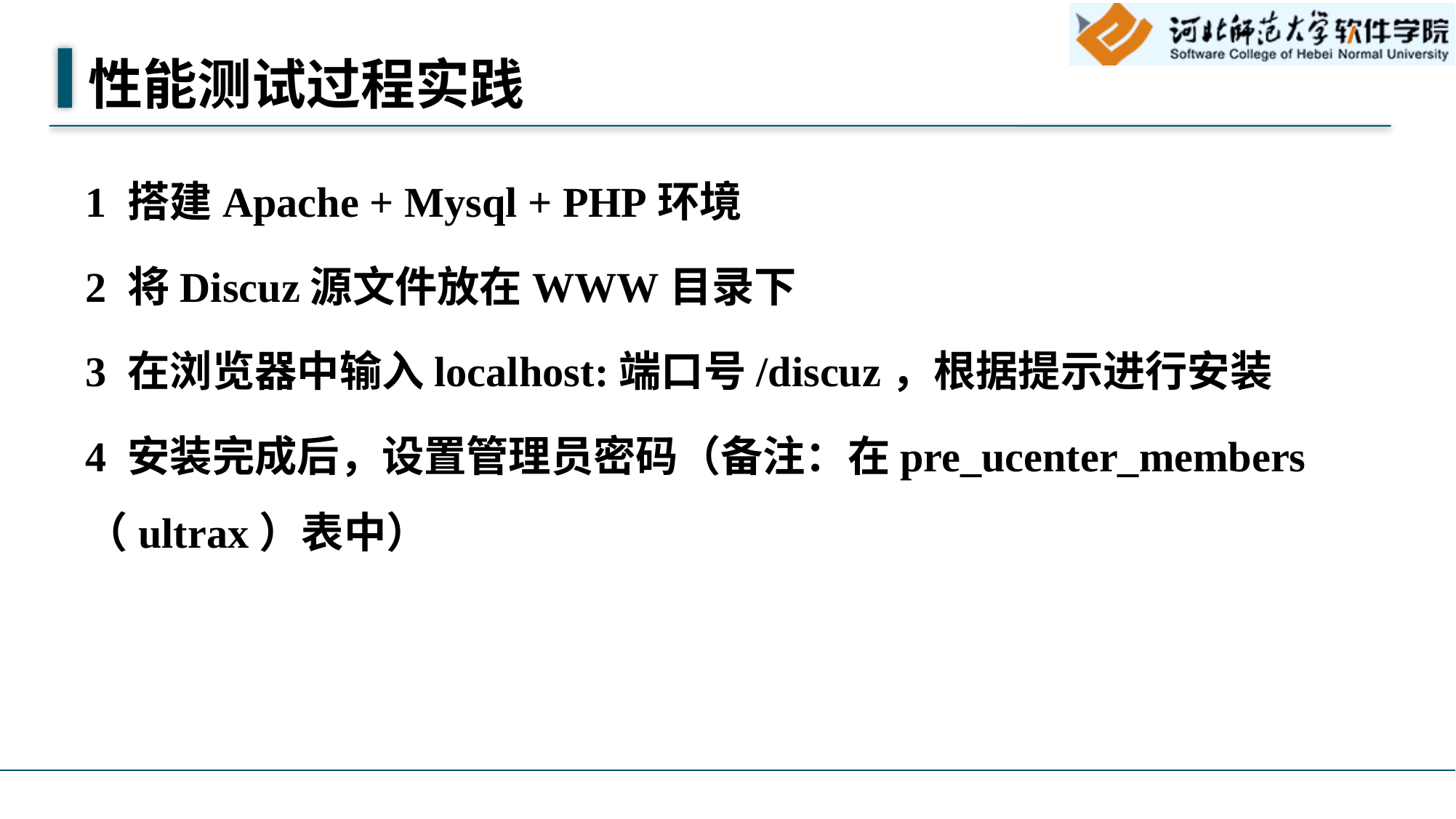

# 性能测试过程实践
1 搭建Apache + Mysql + PHP环境
2 将Discuz源文件放在WWW目录下
3 在浏览器中输入localhost:端口号/discuz，根据提示进行安装
4 安装完成后，设置管理员密码（备注：在pre_ucenter_members（ultrax）表中）